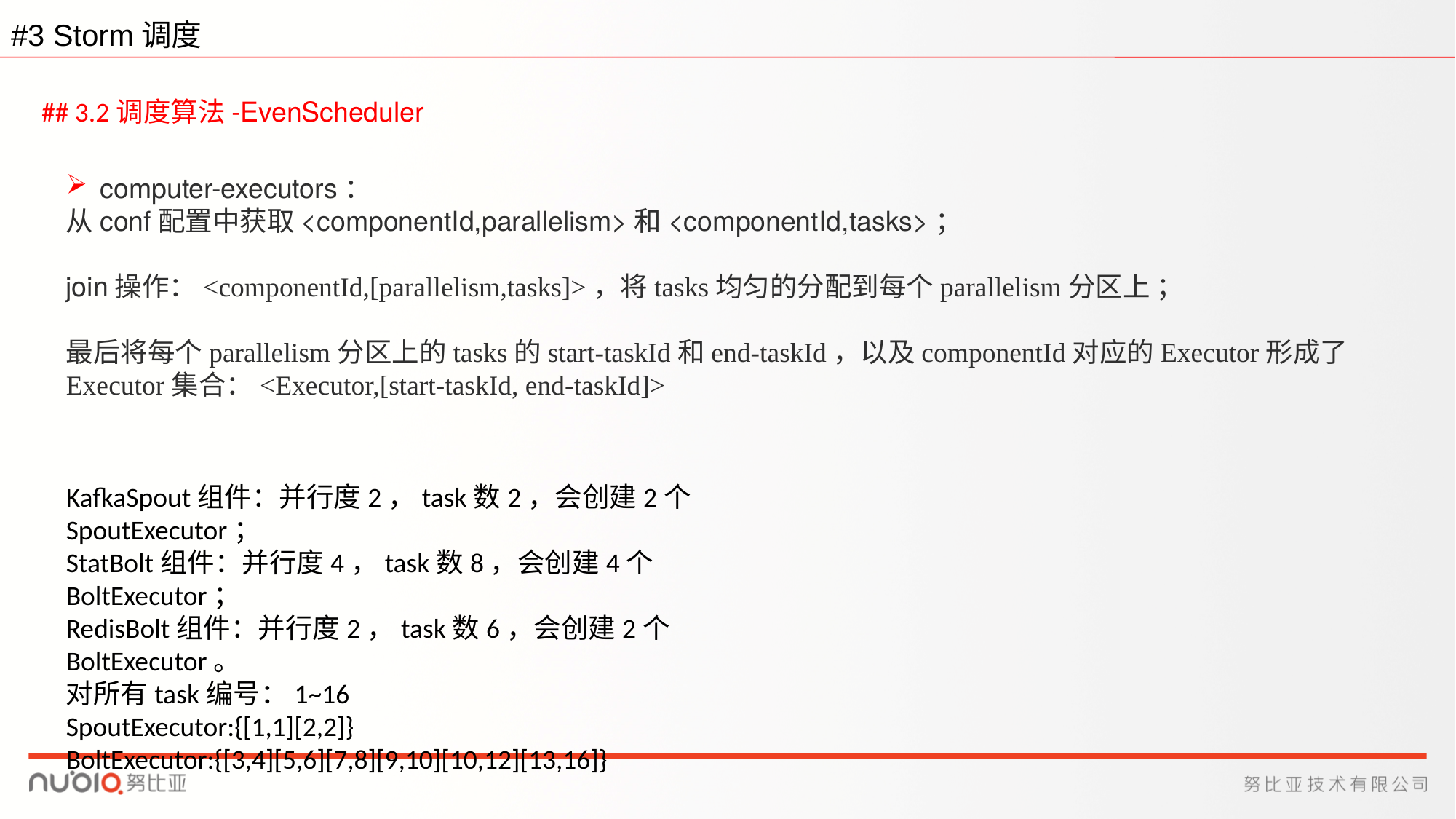

#3 Storm调度

## 3.2调度算法-EvenScheduler

computer-executors：
从conf配置中获取<componentId,parallelism>和<componentId,tasks>；

join操作：<componentId,[parallelism,tasks]>，将tasks均匀的分配到每个parallelism分区上 ；

最后将每个parallelism分区上的tasks的start-taskId和end-taskId，以及componentId对应的Executor形成了Executor集合：<Executor,[start-taskId, end-taskId]>
KafkaSpout组件：并行度2，task数2，会创建2个SpoutExecutor；
StatBolt组件：并行度4，task数8，会创建4个BoltExecutor；
RedisBolt组件：并行度2，task数6，会创建2个BoltExecutor。
对所有task编号：1~16
SpoutExecutor:{[1,1][2,2]}
BoltExecutor:{[3,4][5,6][7,8][9,10][10,12][13,16]}